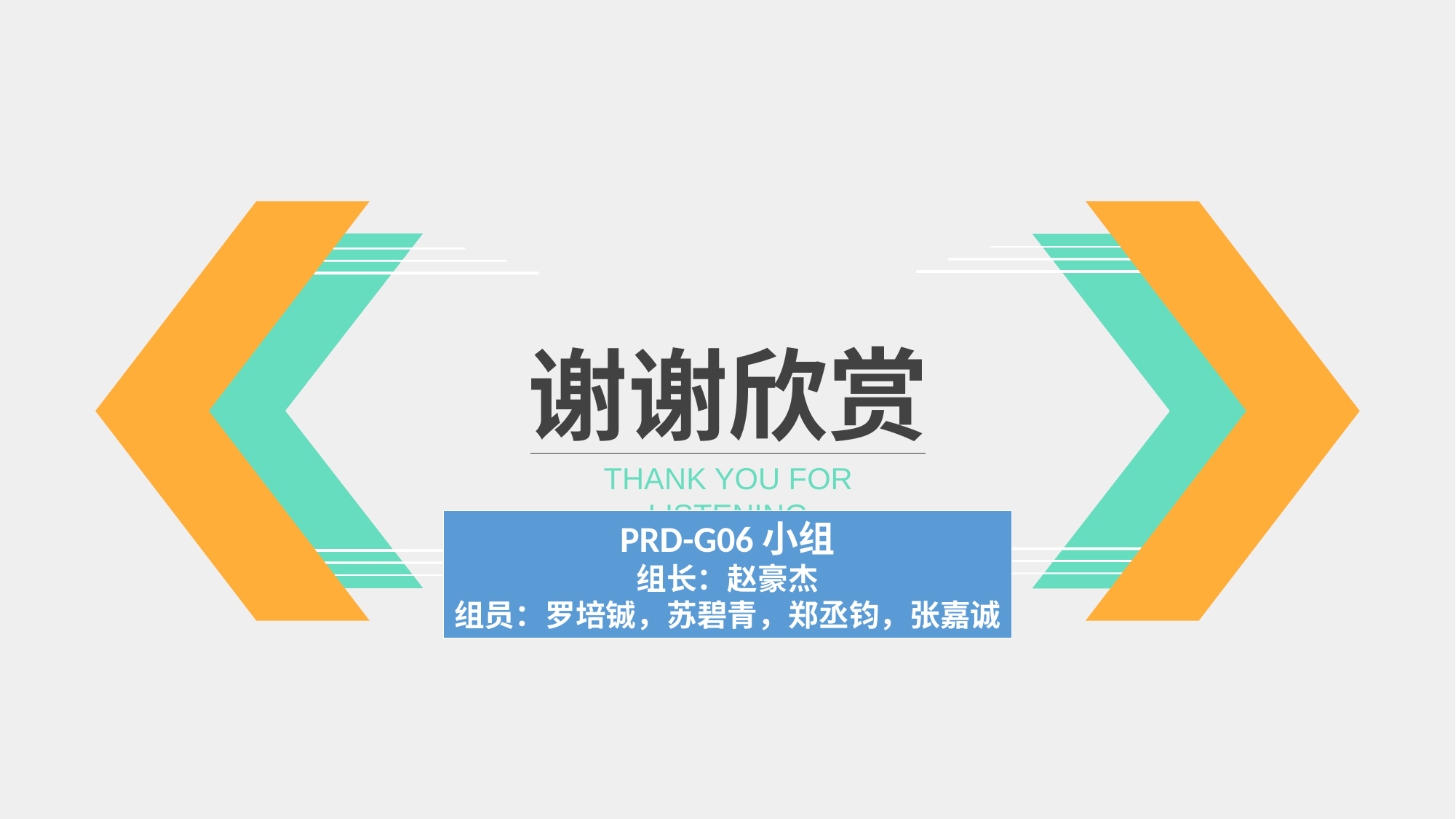

谢谢欣赏
THANK YOU FOR LISTENING
PRD-G06小组
组长：赵豪杰
组员：罗培铖，苏碧青，郑丞钧，张嘉诚